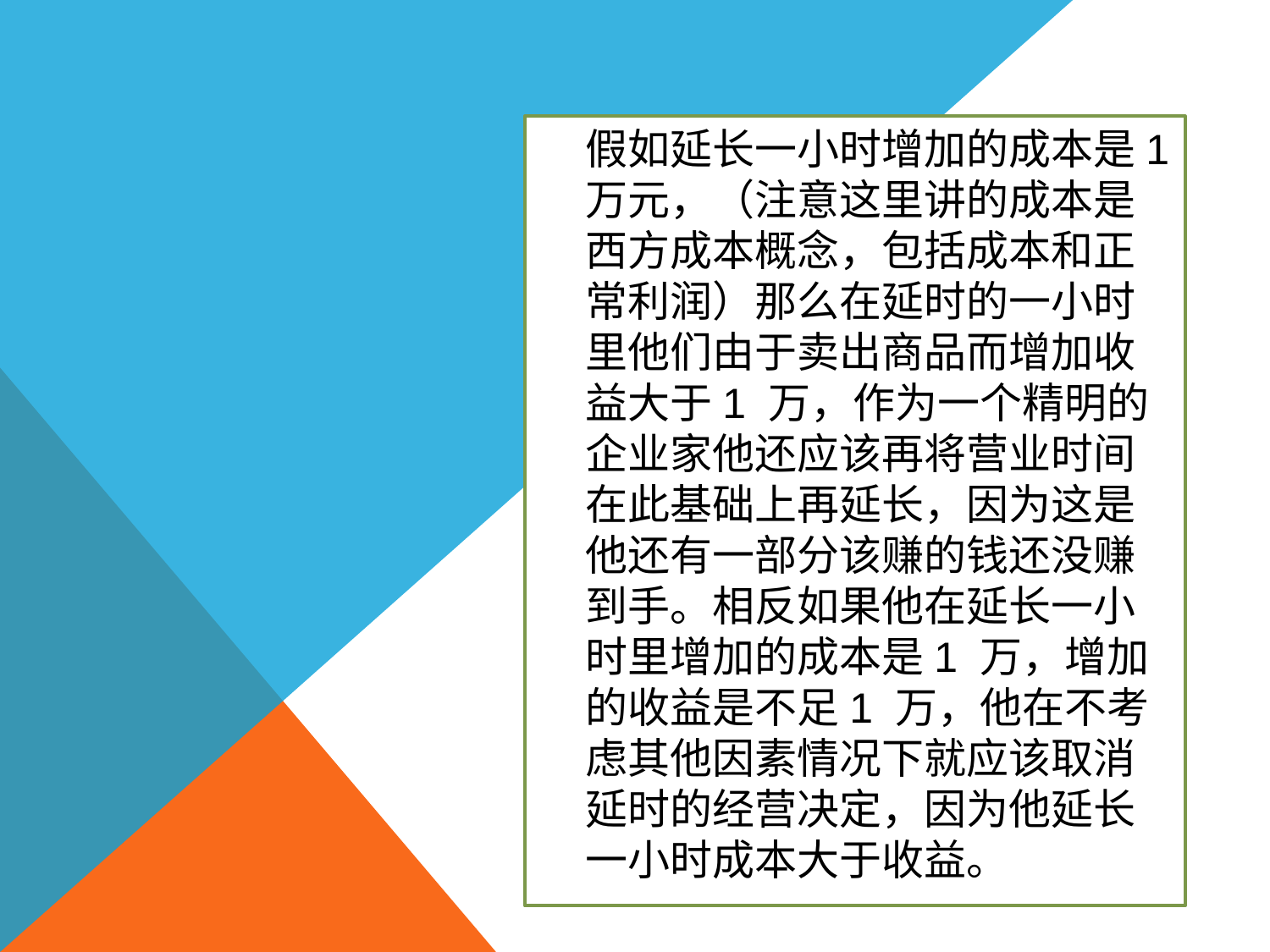

假如延长一小时增加的成本是1 万元，（注意这里讲的成本是西方成本概念，包括成本和正常利润）那么在延时的一小时里他们由于卖出商品而增加收益大于1 万，作为一个精明的企业家他还应该再将营业时间在此基础上再延长，因为这是他还有一部分该赚的钱还没赚到手。相反如果他在延长一小时里增加的成本是1 万，增加的收益是不足1 万，他在不考虑其他因素情况下就应该取消延时的经营决定，因为他延长一小时成本大于收益。